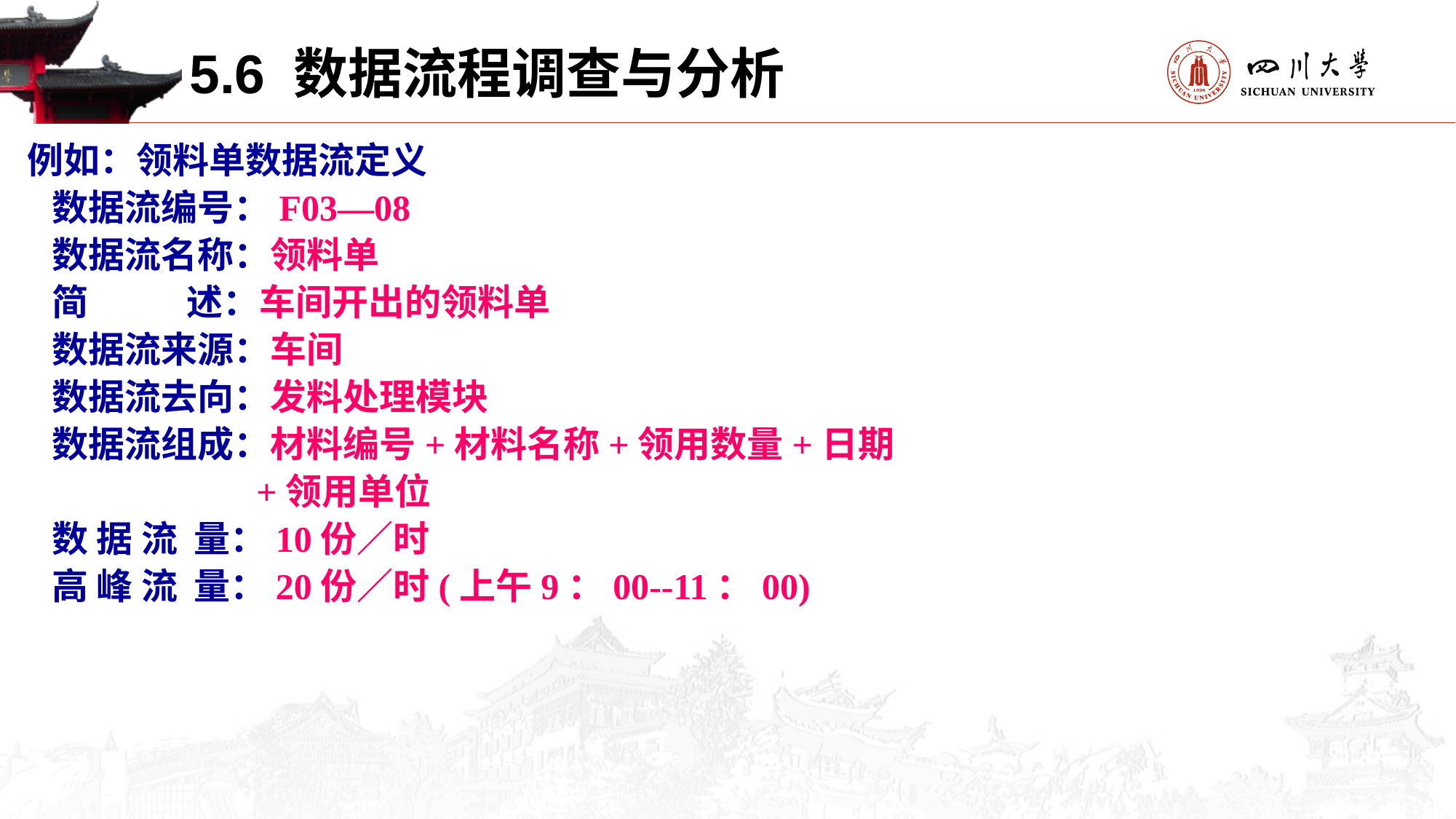

5.6 数据流程调查与分析

 例如：领料单数据流定义
    数据流编号：F03—08
    数据流名称：领料单
    简            述：车间开出的领料单
    数据流来源：车间
    数据流去向：发料处理模块
    数据流组成：材料编号+材料名称+领用数量+日期
                           +领用单位
    数 据 流  量：10份／时
    高 峰 流  量：20份／时(上午9：00--11：00)